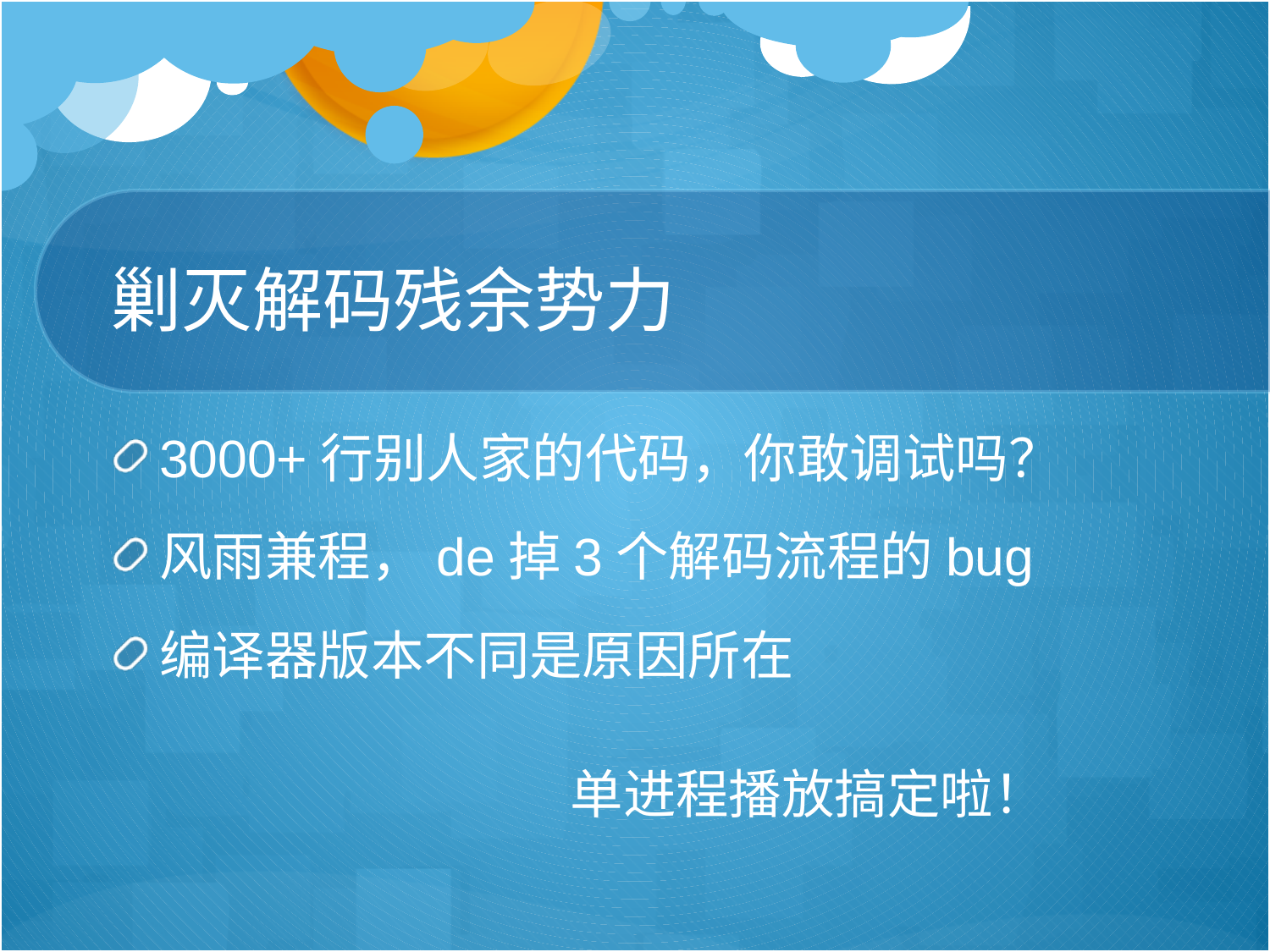

# 剿灭解码残余势力
3000+行别人家的代码，你敢调试吗？
风雨兼程，de掉3个解码流程的bug
编译器版本不同是原因所在
单进程播放搞定啦！